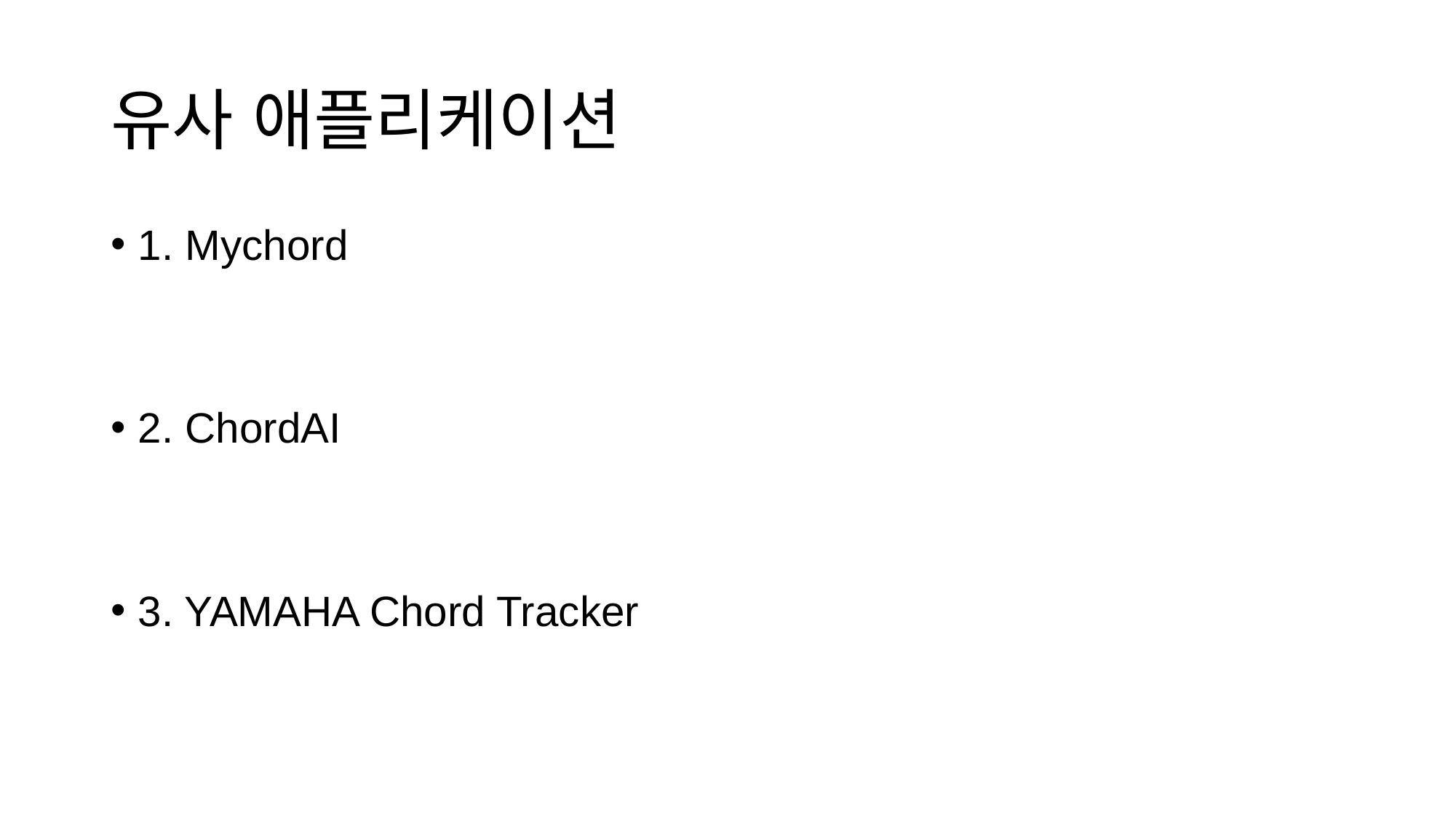

# 유사 애플리케이션
1. Mychord

2. ChordAI

3. YAMAHA Chord Tracker